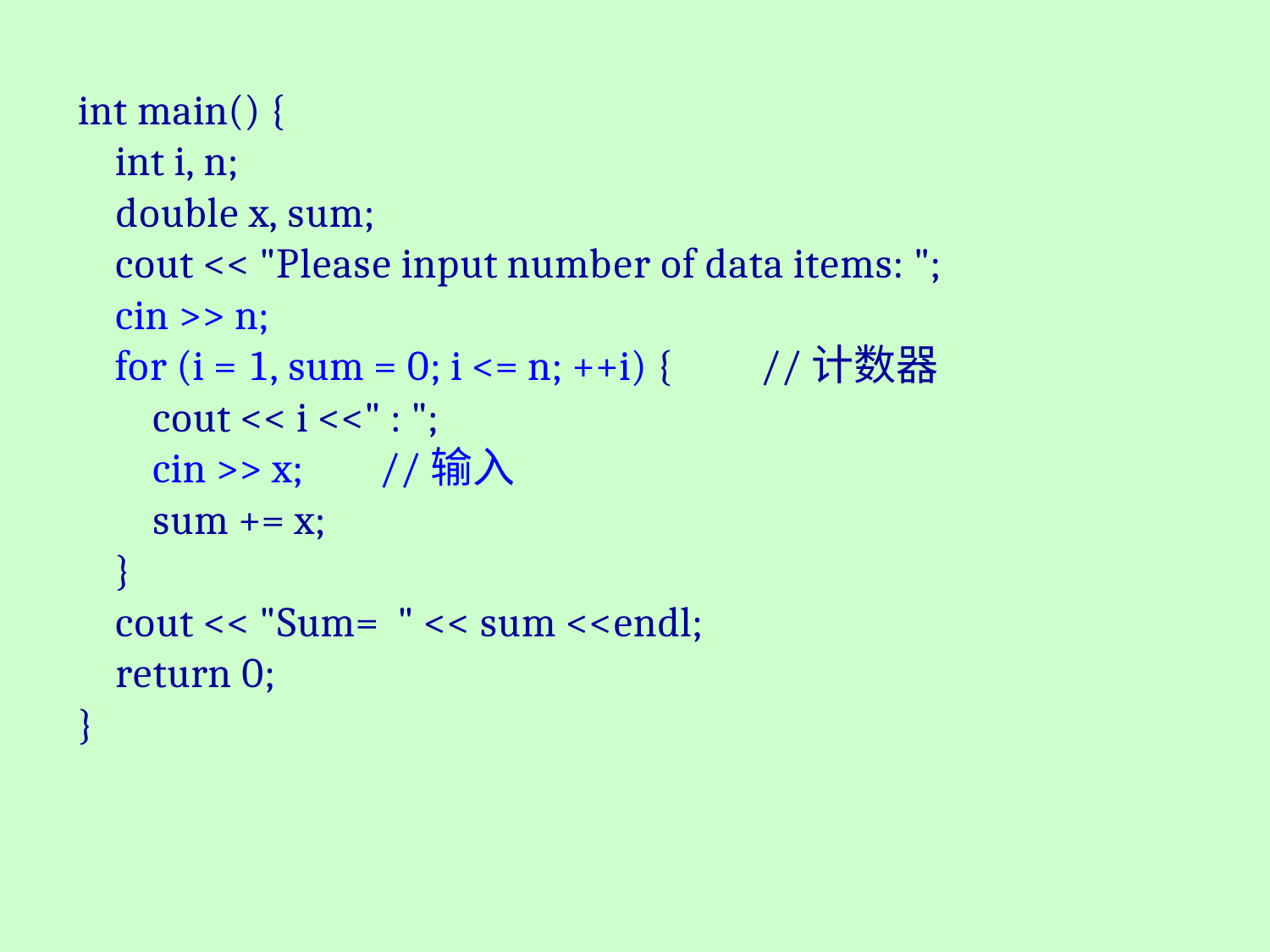

int main() {
    int i, n;
    double x, sum;
    cout << "Please input number of data items: ";
    cin >> n;
    for (i = 1, sum = 0; i <= n; ++i) {	//计数器
        cout << i <<" : ";
        cin >> x;	//输入
        sum += x;
    }
    cout << "Sum=  " << sum <<endl;
    return 0;
}
59